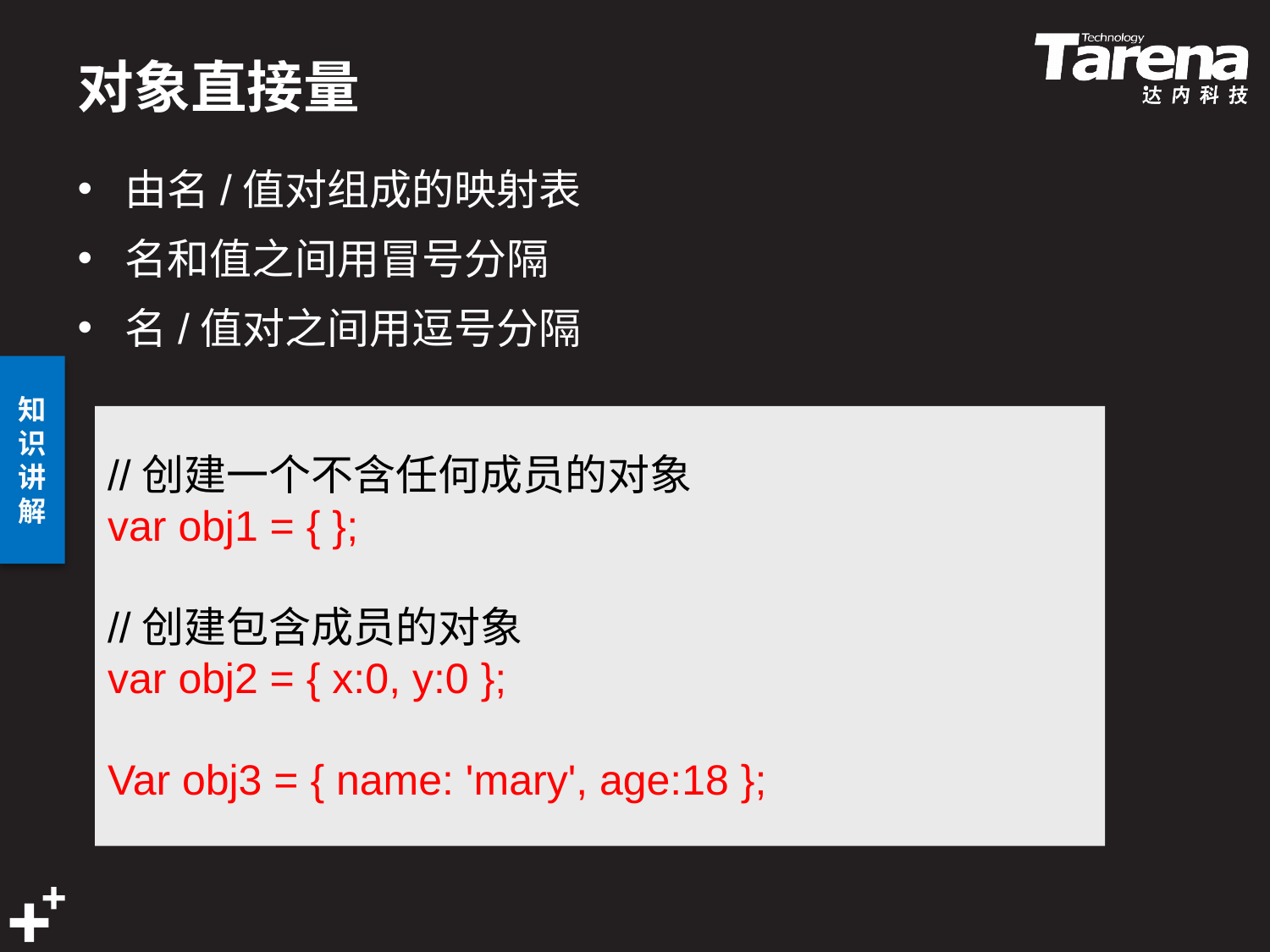

# 对象直接量
由名/值对组成的映射表
名和值之间用冒号分隔
名/值对之间用逗号分隔
//创建一个不含任何成员的对象
var obj1 = { };

//创建包含成员的对象
var obj2 = { x:0, y:0 };

Var obj3 = { name: 'mary', age:18 };